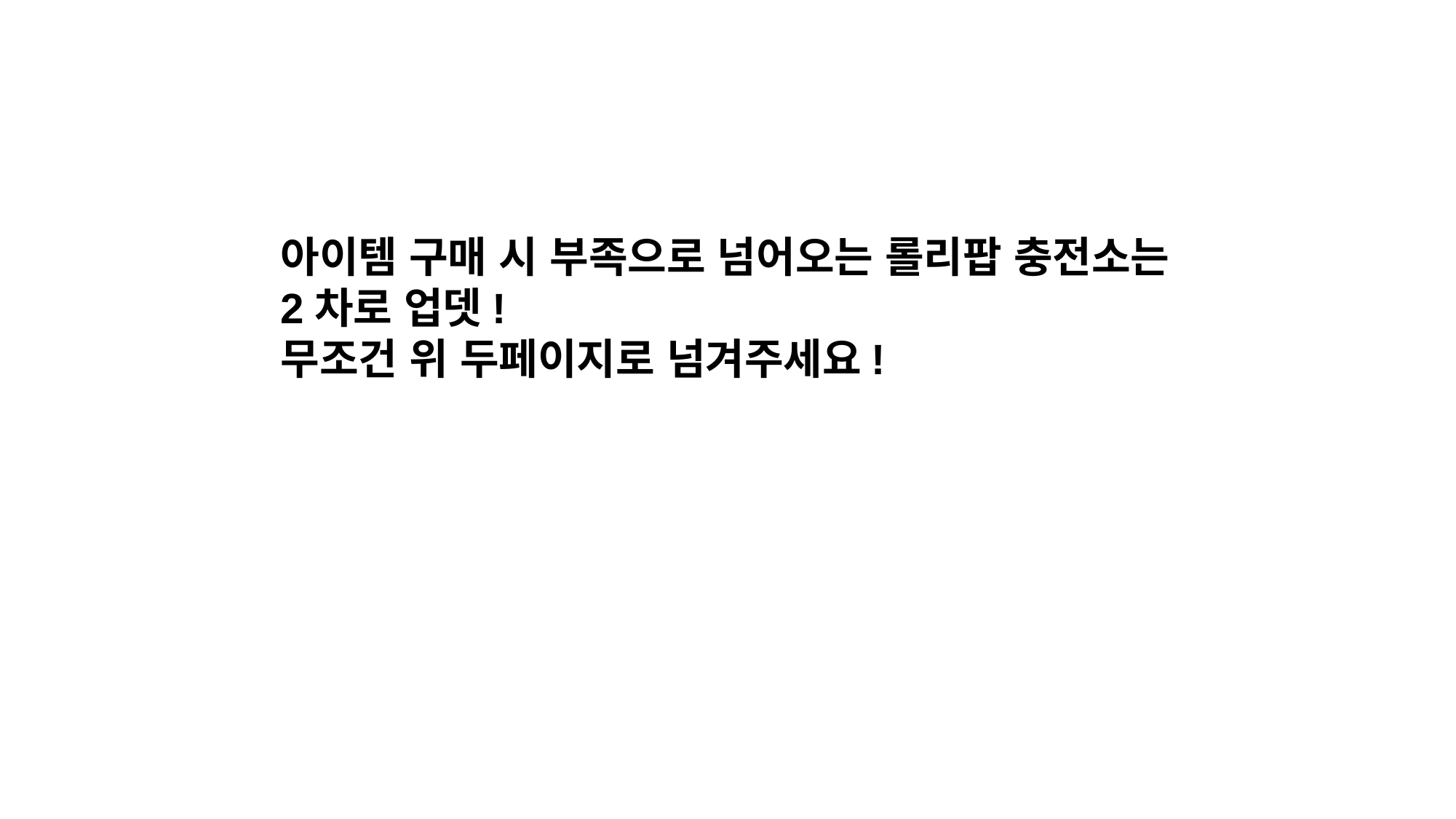

#

아이템 구매 시 부족으로 넘어오는 롤리팝 충전소는
2차로 업뎃!
무조건 위 두페이지로 넘겨주세요!